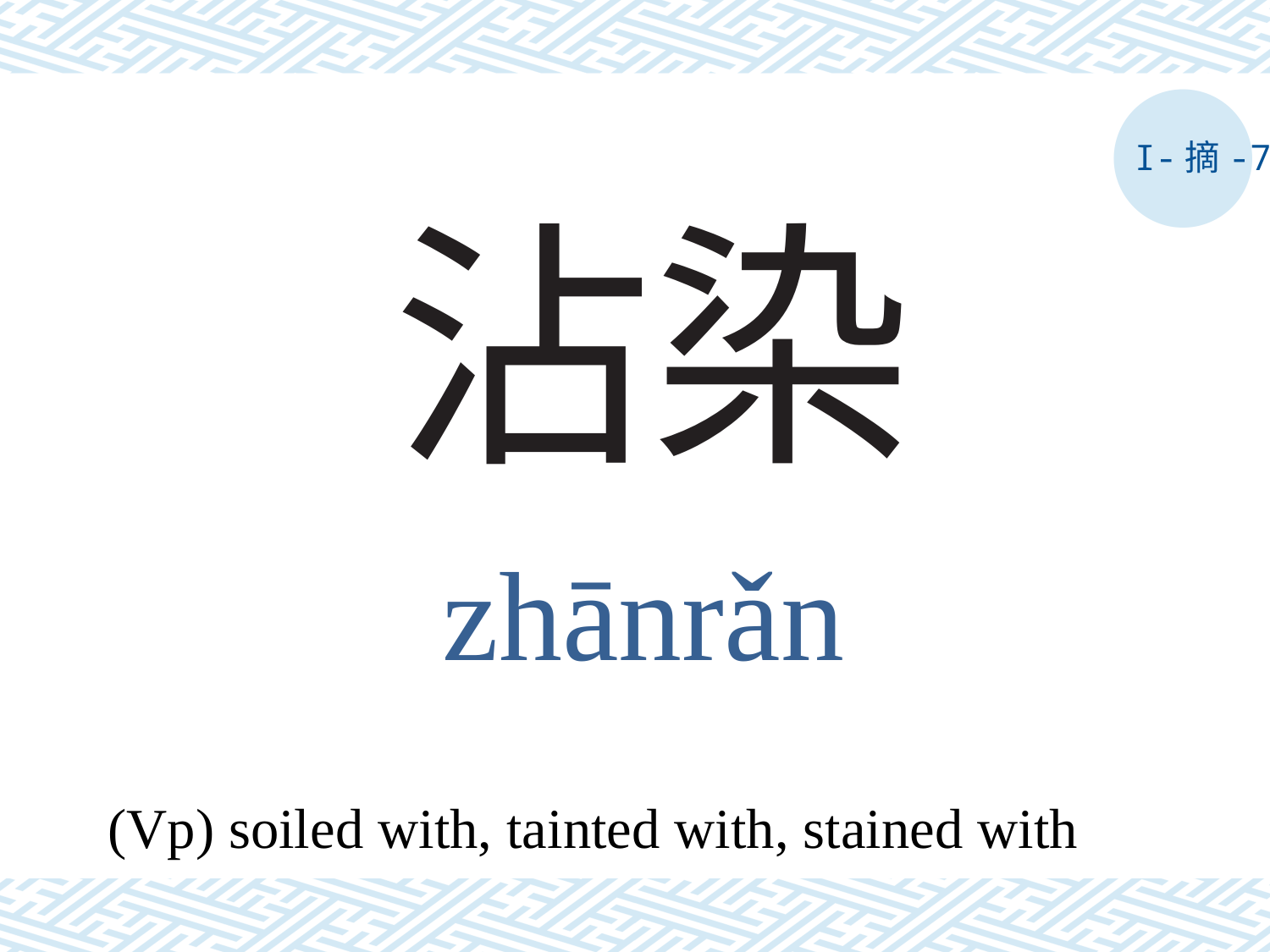

I-摘-7

# 沾染
zhānrǎn
(Vp) soiled with, tainted with, stained with